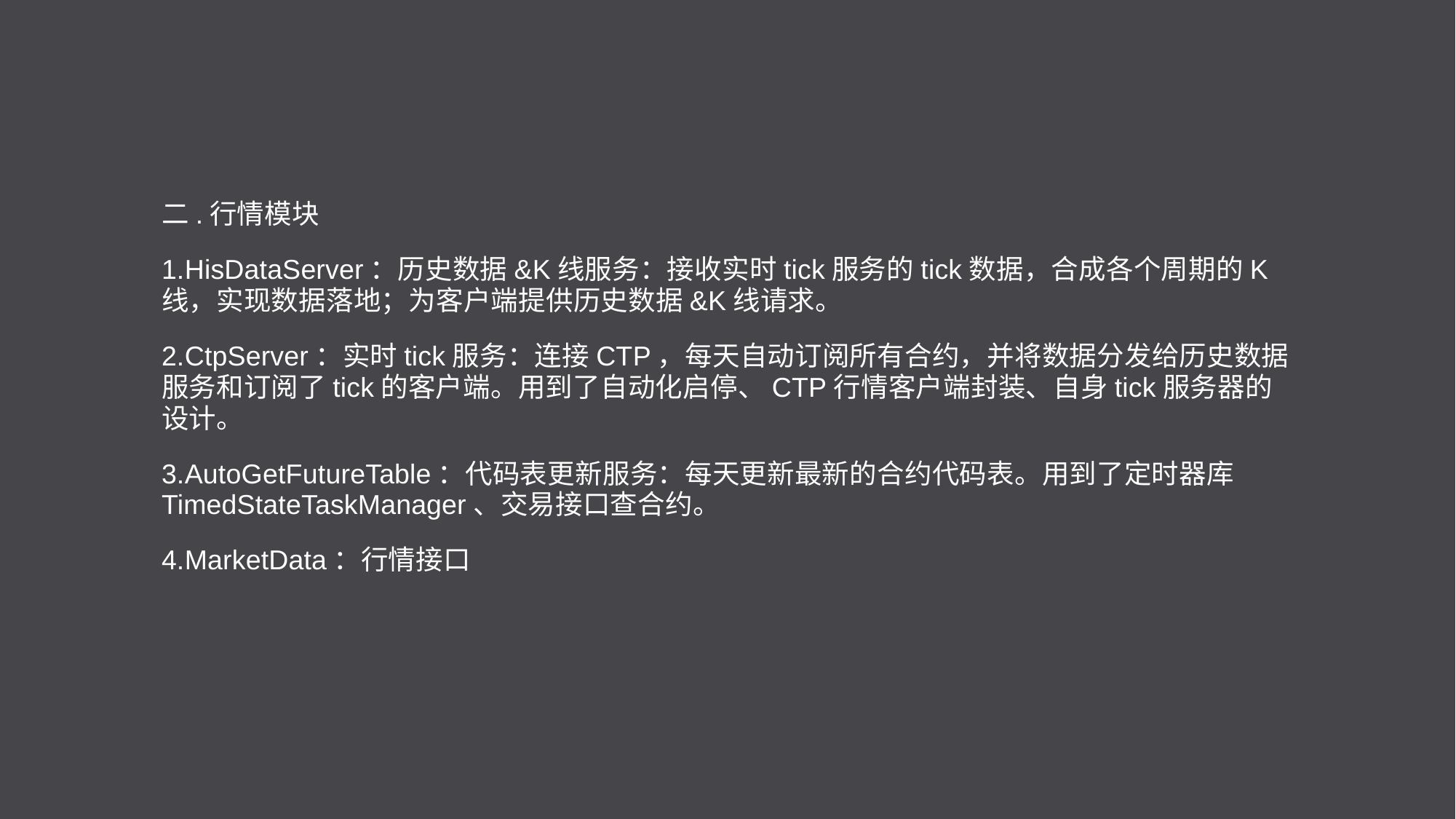

#
二.行情模块
1.HisDataServer：历史数据&K线服务：接收实时tick服务的tick数据，合成各个周期的K线，实现数据落地；为客户端提供历史数据&K线请求。
2.CtpServer：实时tick服务：连接CTP，每天自动订阅所有合约，并将数据分发给历史数据服务和订阅了tick的客户端。用到了自动化启停、CTP行情客户端封装、自身tick服务器的设计。
3.AutoGetFutureTable：代码表更新服务：每天更新最新的合约代码表。用到了定时器库TimedStateTaskManager、交易接口查合约。
4.MarketData：行情接口